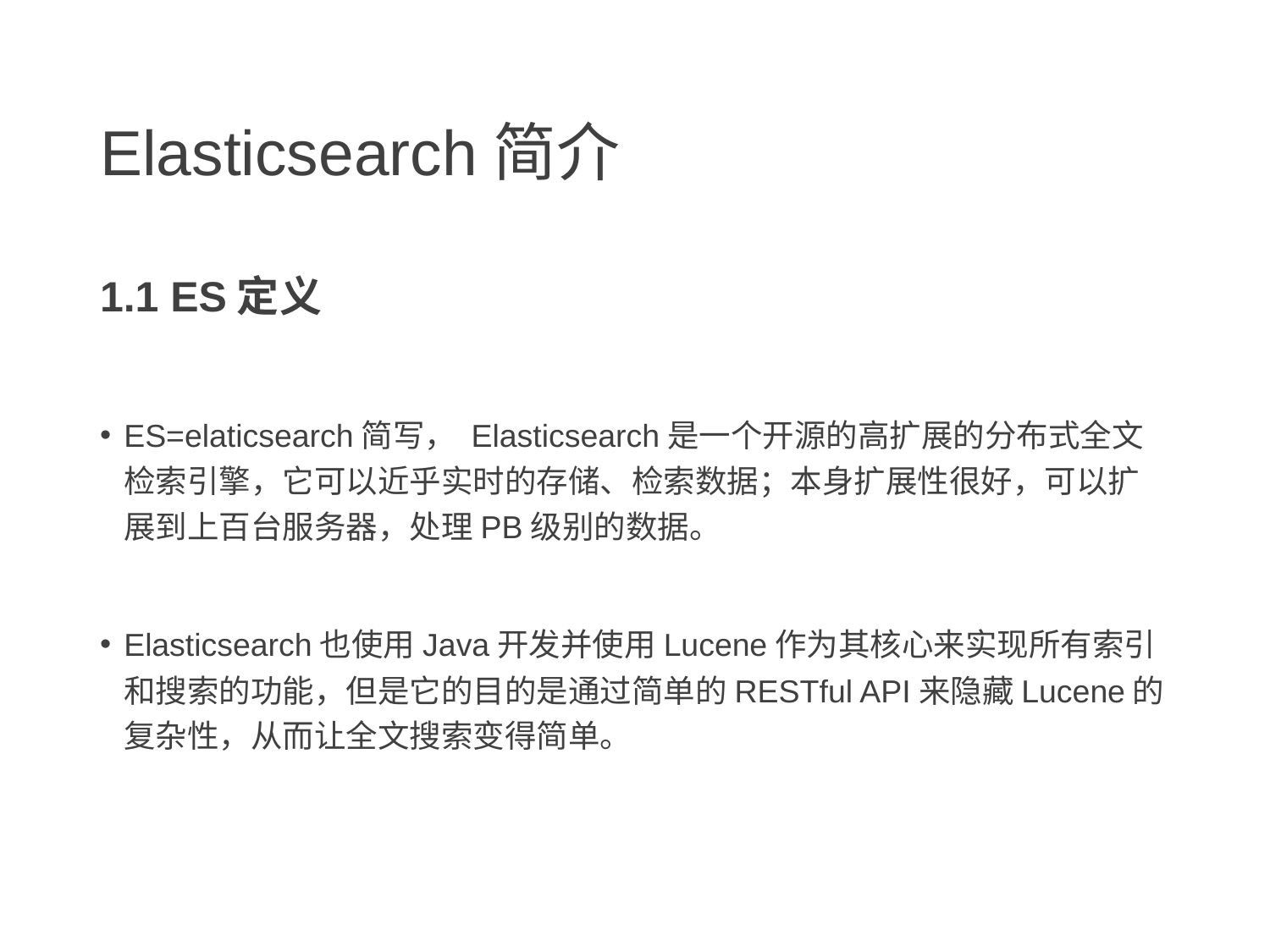

# Elasticsearch简介
1.1 ES定义

ES=elaticsearch简写， Elasticsearch是一个开源的高扩展的分布式全文检索引擎，它可以近乎实时的存储、检索数据；本身扩展性很好，可以扩展到上百台服务器，处理PB级别的数据。

Elasticsearch也使用Java开发并使用Lucene作为其核心来实现所有索引和搜索的功能，但是它的目的是通过简单的RESTful API来隐藏Lucene的复杂性，从而让全文搜索变得简单。